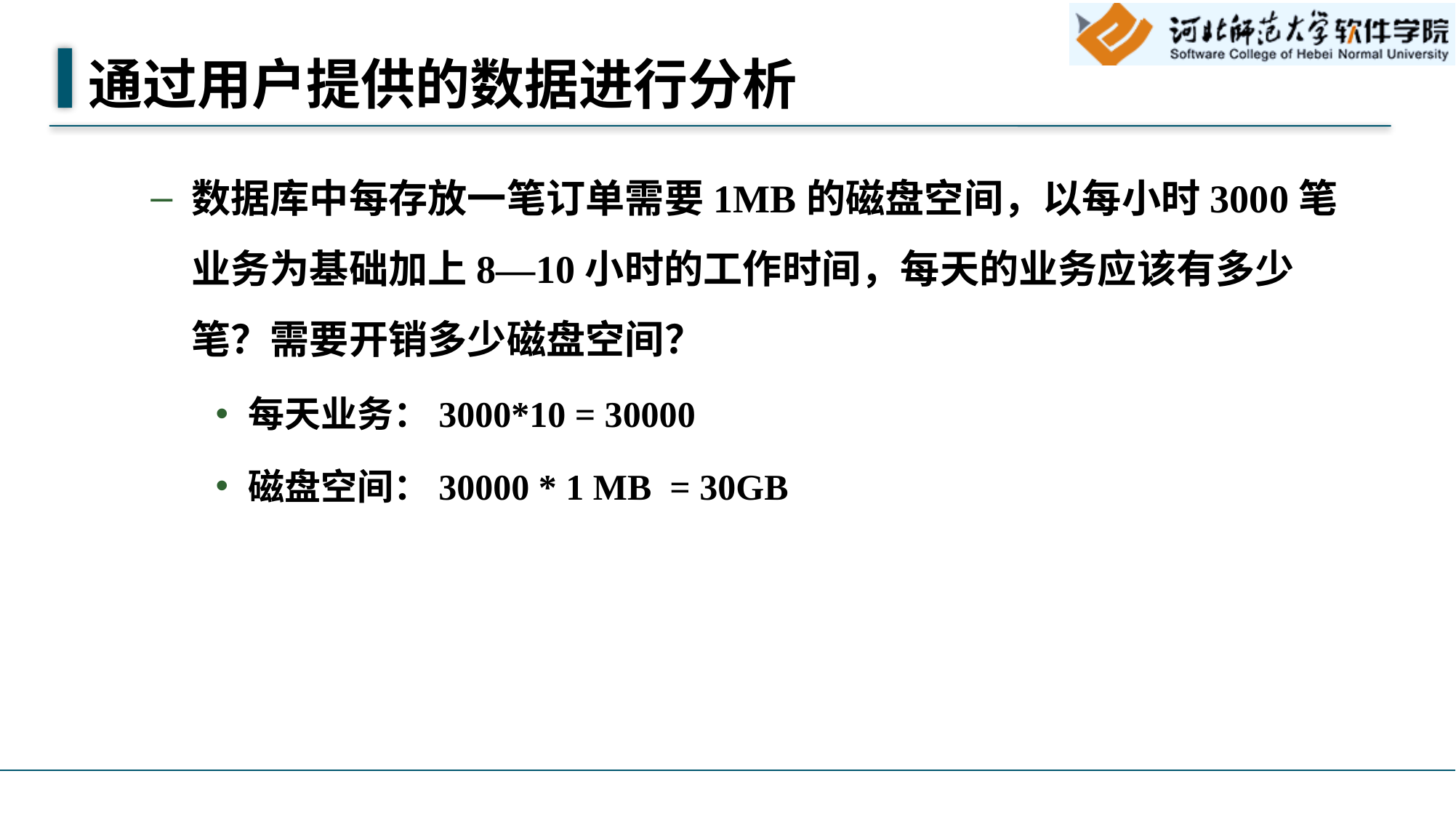

# 通过用户提供的数据进行分析
数据库中每存放一笔订单需要1MB的磁盘空间，以每小时3000笔业务为基础加上8—10小时的工作时间，每天的业务应该有多少笔？需要开销多少磁盘空间？
每天业务：3000*10 = 30000
磁盘空间：30000 * 1 MB  = 30GB